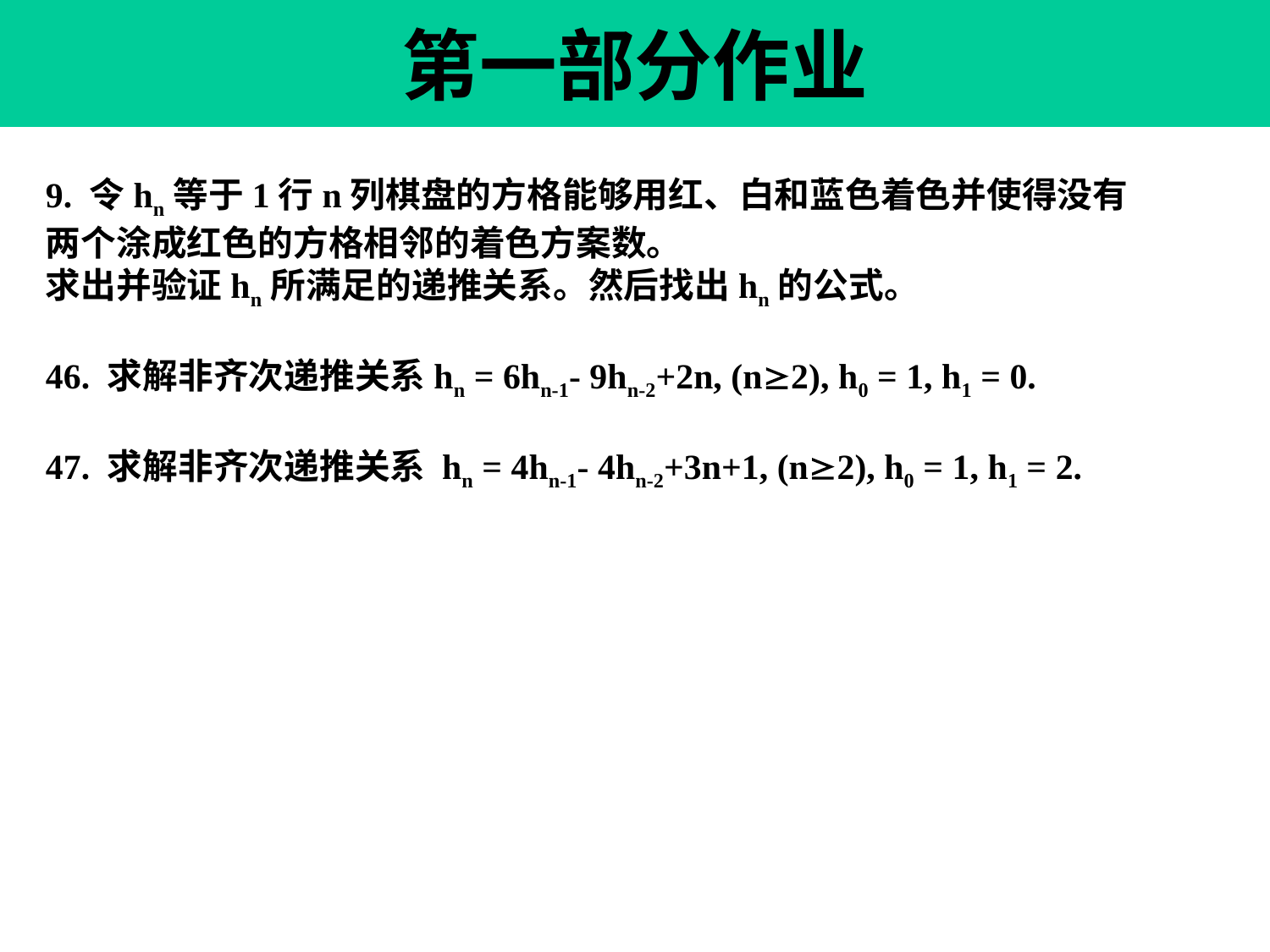

# 第一部分作业
9. 令hn等于1行n列棋盘的方格能够用红、白和蓝色着色并使得没有
两个涂成红色的方格相邻的着色方案数。
求出并验证hn所满足的递推关系。然后找出hn的公式。

46. 求解非齐次递推关系hn = 6hn-1- 9hn-2+2n, (n≥2), h0 = 1, h1 = 0.

47. 求解非齐次递推关系 hn = 4hn-1- 4hn-2+3n+1, (n≥2), h0 = 1, h1 = 2.